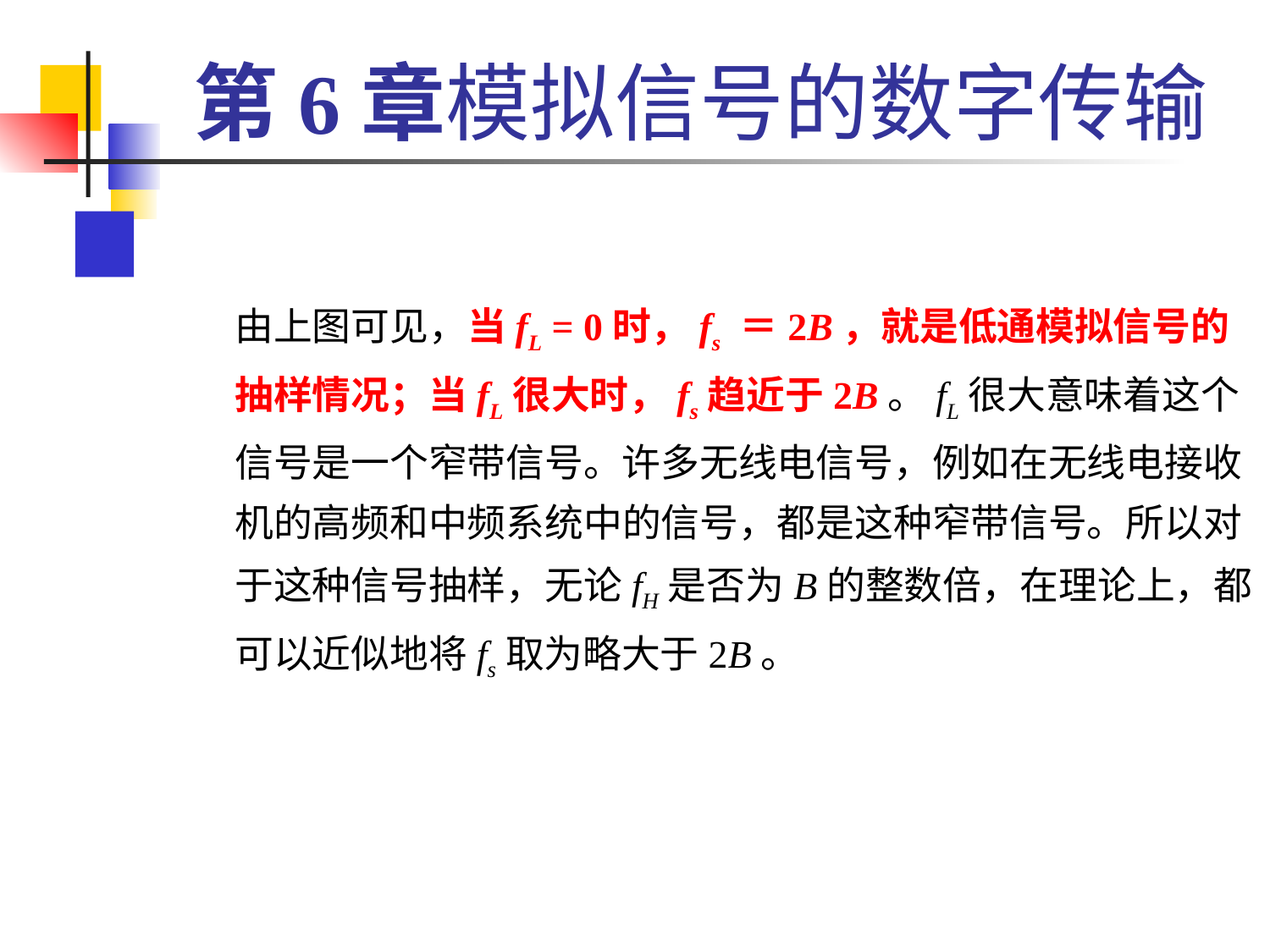

# 第6章模拟信号的数字传输

	由上图可见，当fL = 0时，fs ＝2B，就是低通模拟信号的抽样情况；当fL很大时，fs趋近于2B。fL很大意味着这个信号是一个窄带信号。许多无线电信号，例如在无线电接收机的高频和中频系统中的信号，都是这种窄带信号。所以对于这种信号抽样，无论fH是否为B的整数倍，在理论上，都可以近似地将fs取为略大于2B。

21